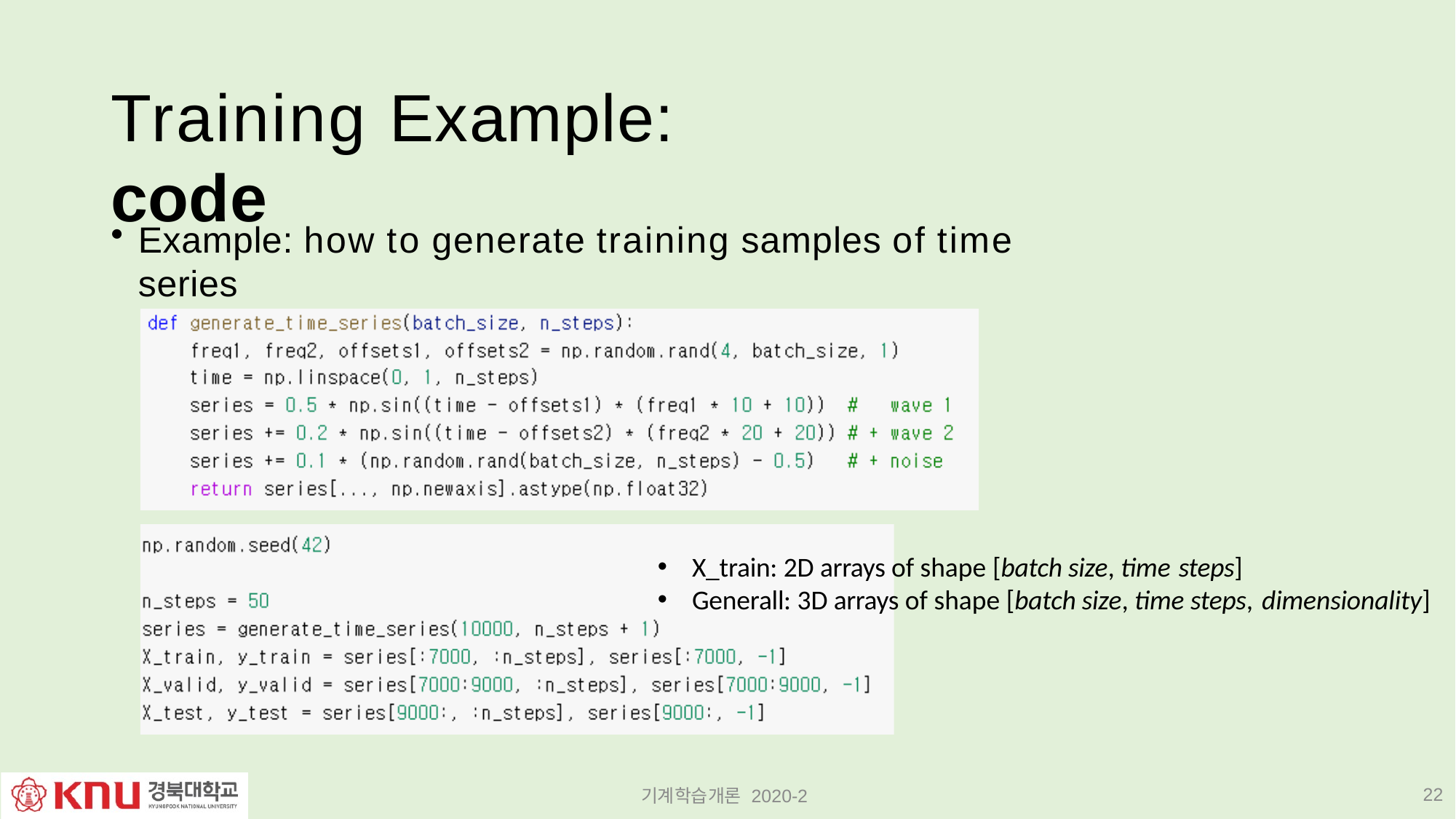

# Training Example: code
Example: how to generate training samples of time series

X_train: 2D arrays of shape [batch size, time steps]
Generall: 3D arrays of shape [batch size, time steps, dimensionality]
22

기계학습개론 2020-2